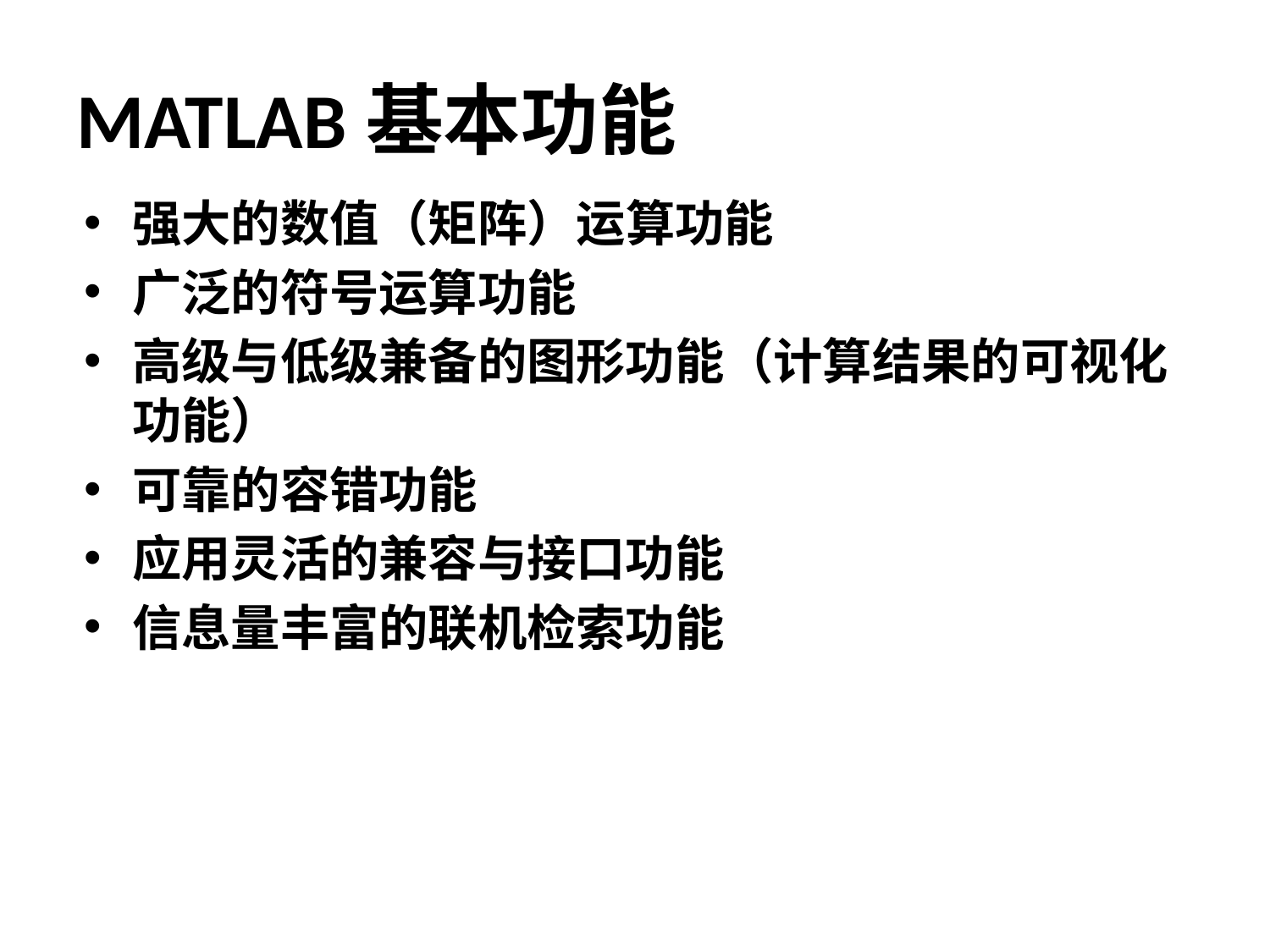

# MATLAB基本功能
强大的数值（矩阵）运算功能
广泛的符号运算功能
高级与低级兼备的图形功能（计算结果的可视化功能）
可靠的容错功能
应用灵活的兼容与接口功能
信息量丰富的联机检索功能